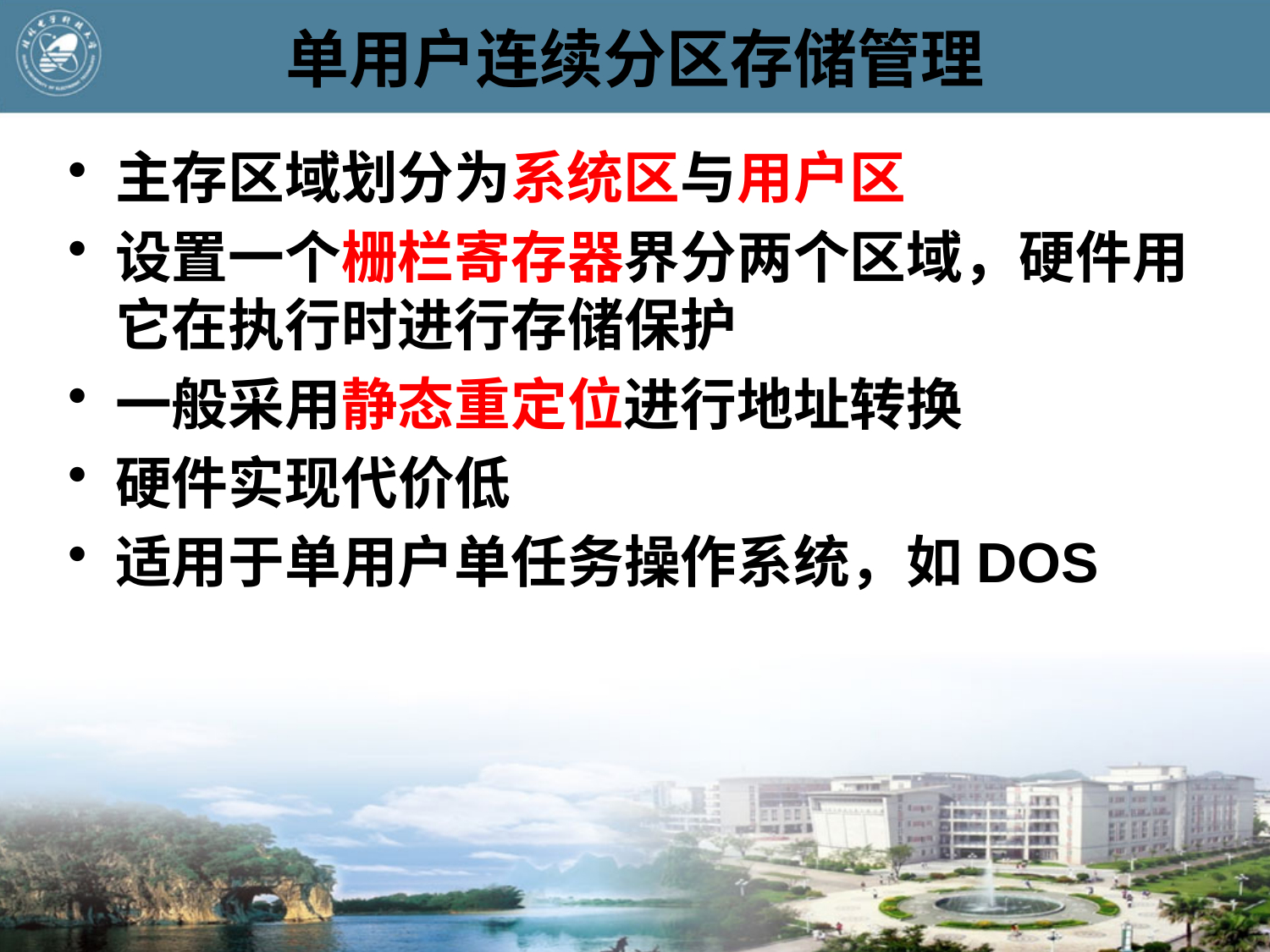

# 单用户连续分区存储管理
主存区域划分为系统区与用户区
设置一个栅栏寄存器界分两个区域，硬件用它在执行时进行存储保护
一般采用静态重定位进行地址转换
硬件实现代价低
适用于单用户单任务操作系统，如DOS